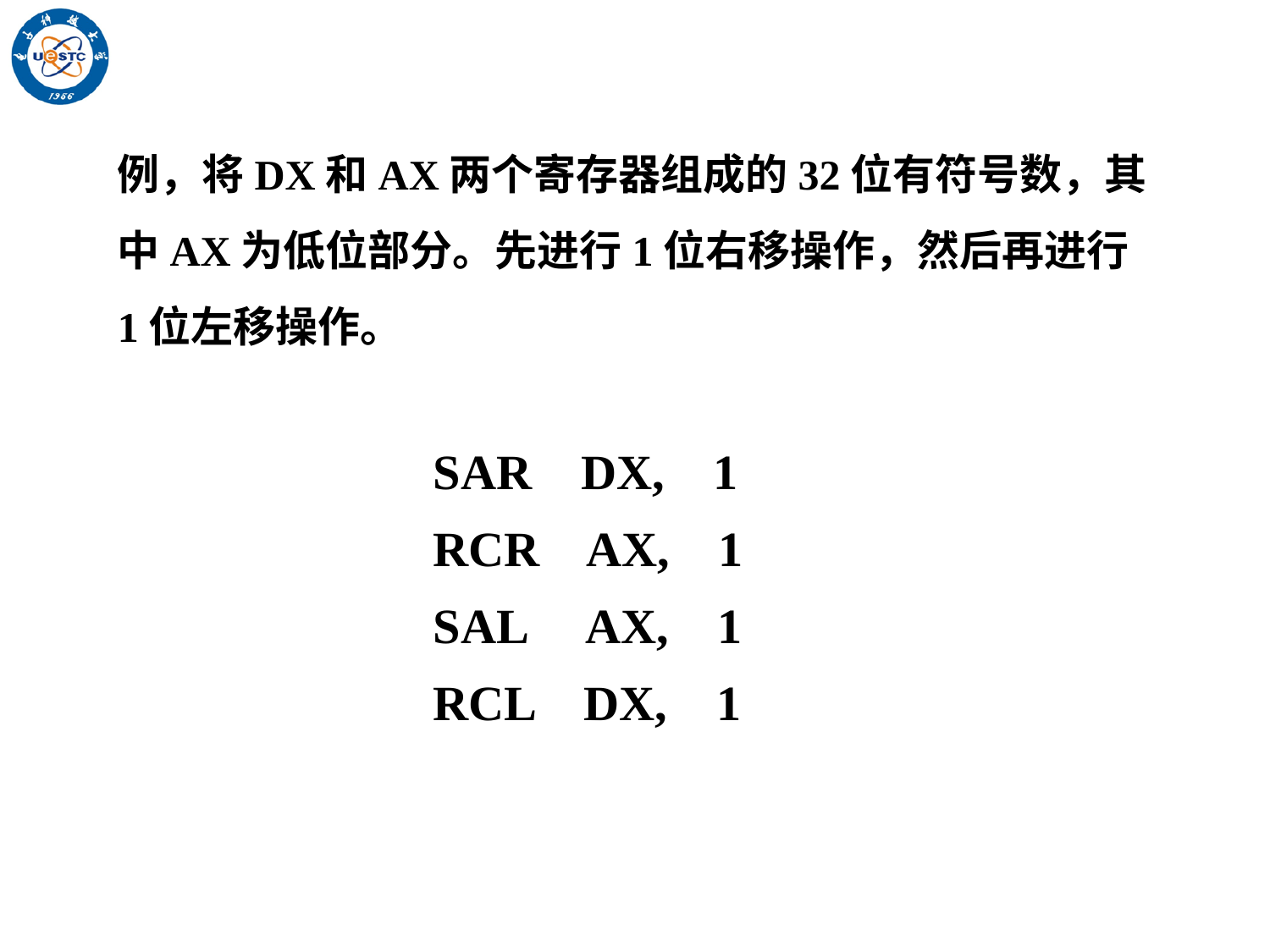

例，将DX和AX两个寄存器组成的32位有符号数，其中AX为低位部分。先进行1位右移操作，然后再进行1位左移操作。
SAR    DX,    1
RCR    AX,    1
SAL     AX,    1
RCL    DX,    1